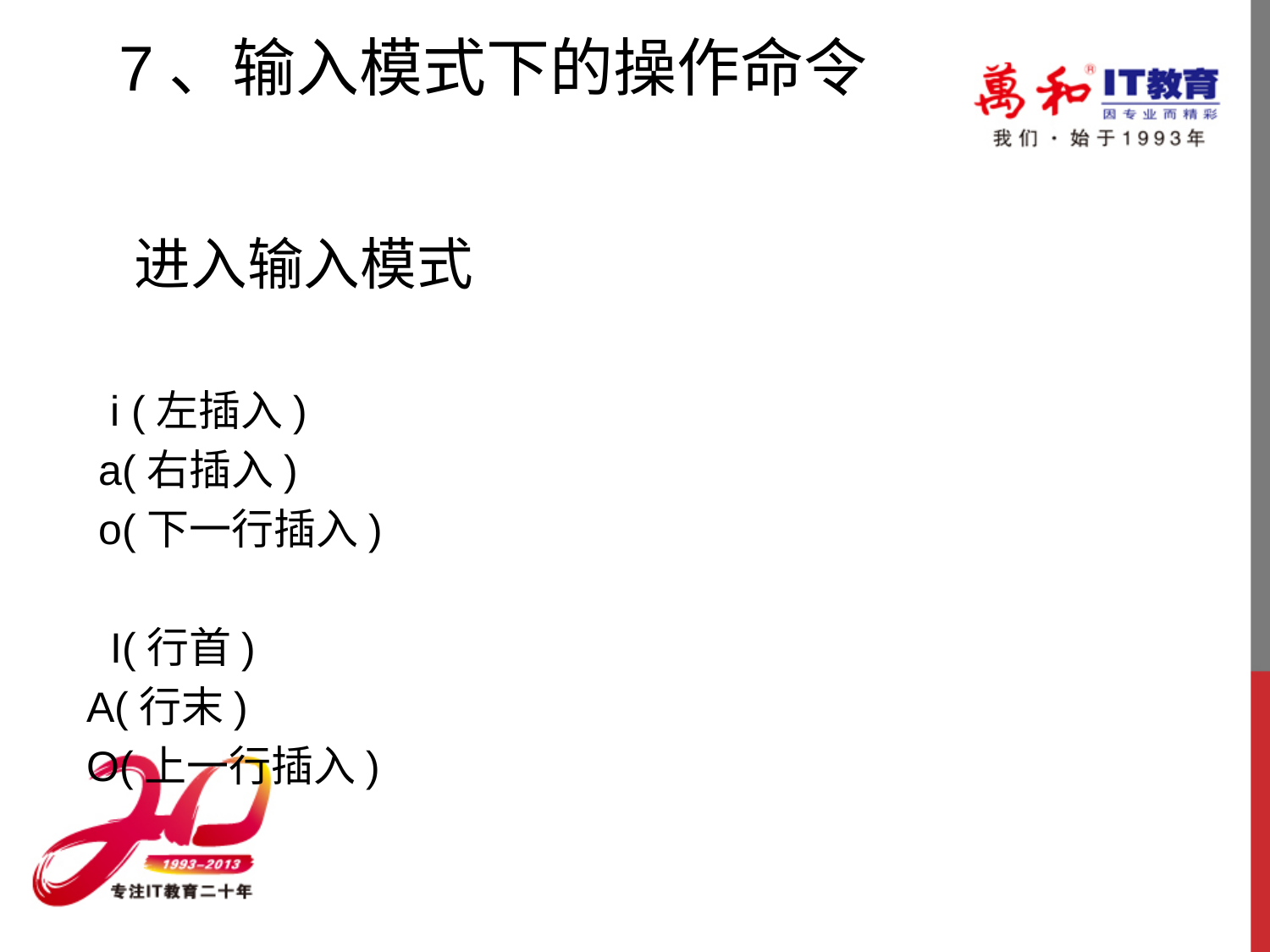

# 7、输入模式下的操作命令
进入输入模式

  i (左插入)
 a(右插入)
 o(下一行插入)

  I(行首)
A(行末)
O(上一行插入)